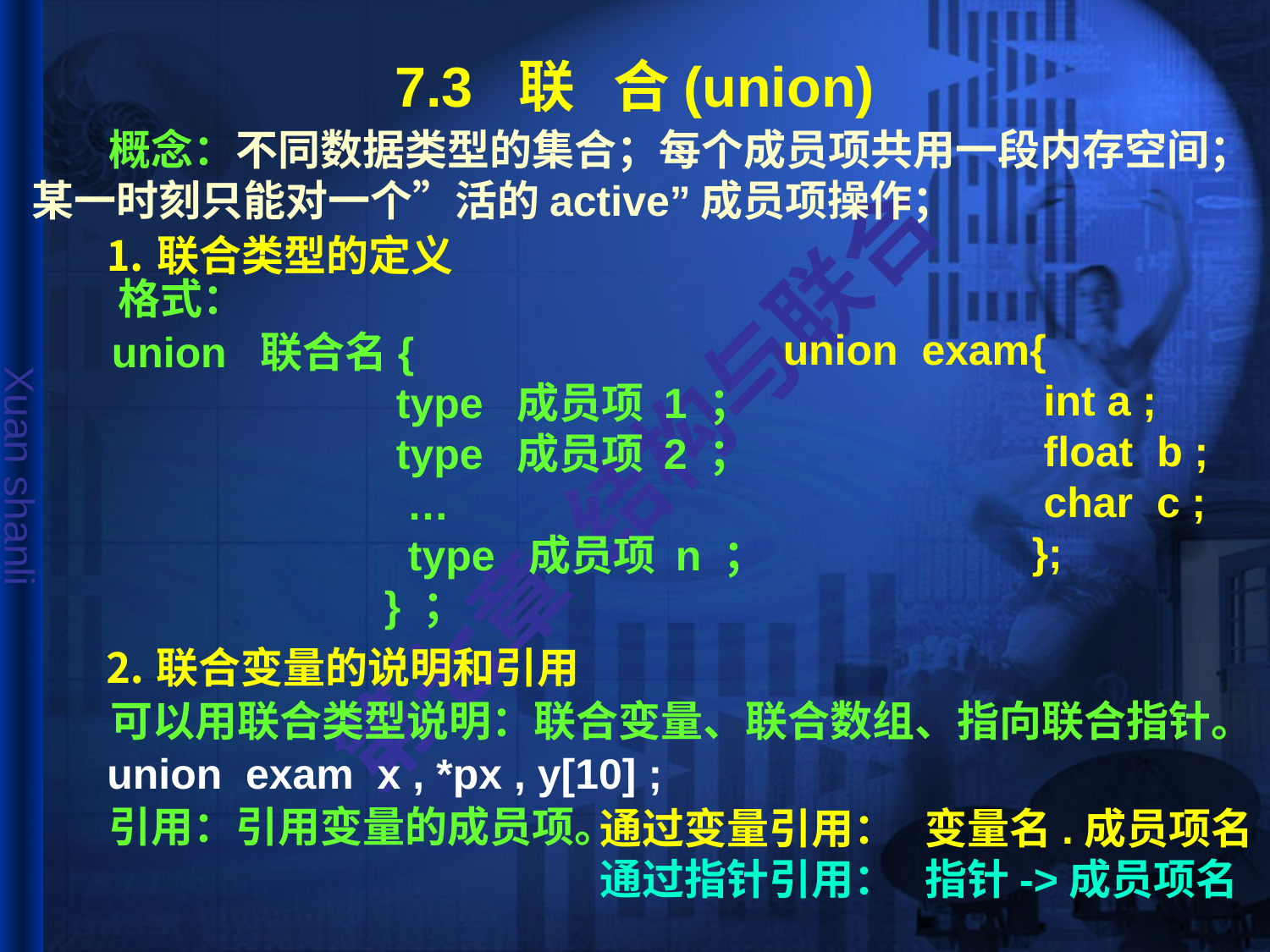

# 7.3  联   合(union)
       概念：不同数据类型的集合；每个成员项共用一段内存空间；
某一时刻只能对一个”活的active”成员项操作；
⒈联合类型的定义
格式：
union  exam{
                      int a ;
                      float  b ;
                      char  c ;
                     };
union  联合名{
                        type  成员项 1 ；
                        type  成员项 2 ；
                         …
                         type  成员项 n ；
                       } ；
⒉联合变量的说明和引用
可以用联合类型说明：联合变量、联合数组、指向联合指针。
union  exam  x , *px , y[10] ;
引用：引用变量的成员项。
通过变量引用：   变量名.成员项名
通过指针引用：   指针->成员项名